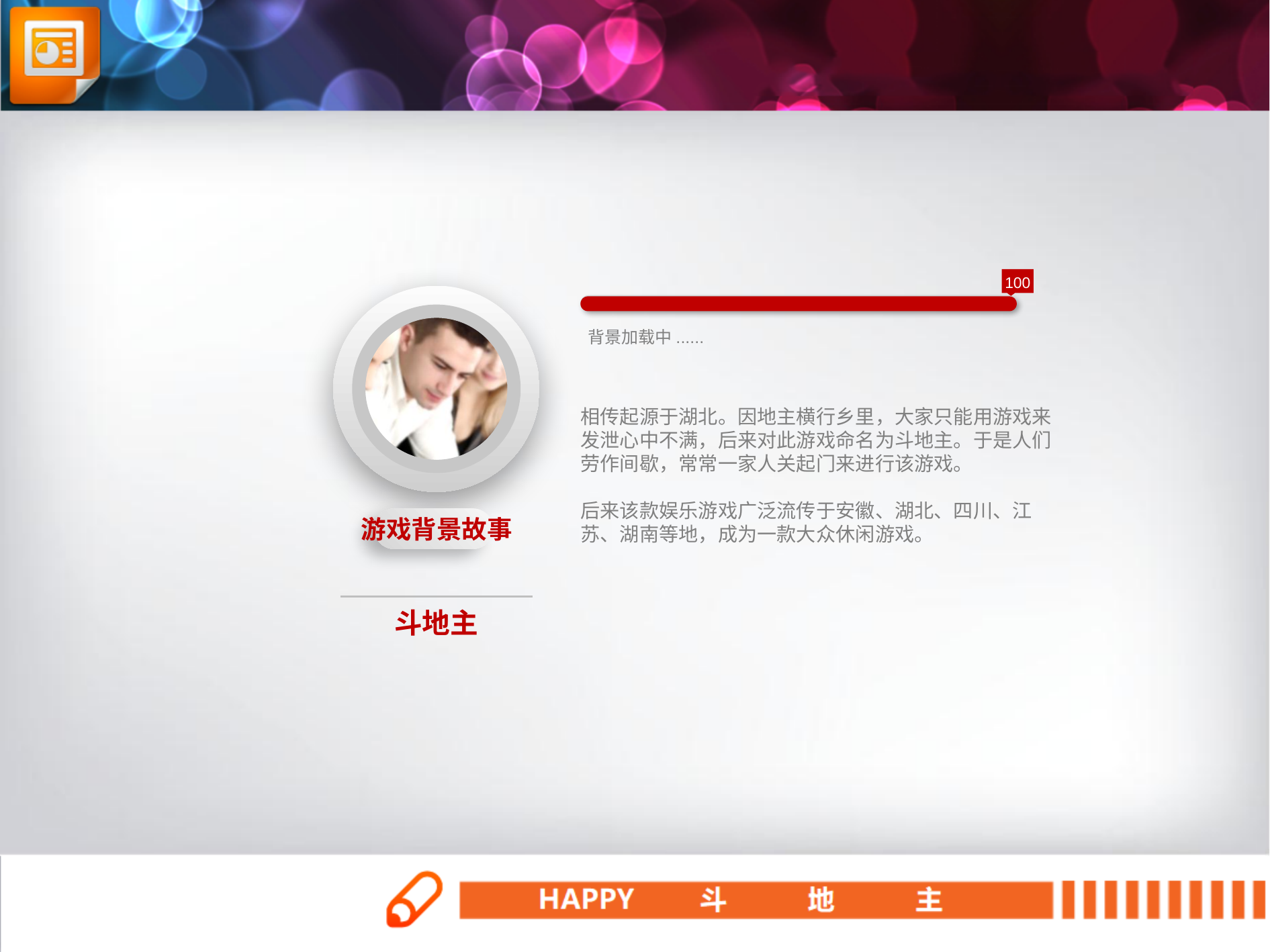

100

背景加载中......
相传起源于湖北。因地主横行乡里，大家只能用游戏来发泄心中不满，后来对此游戏命名为斗地主。于是人们劳作间歇，常常一家人关起门来进行该游戏。

后来该款娱乐游戏广泛流传于安徽、湖北、四川、江苏、湖南等地，成为一款大众休闲游戏。

游戏背景故事
斗地主